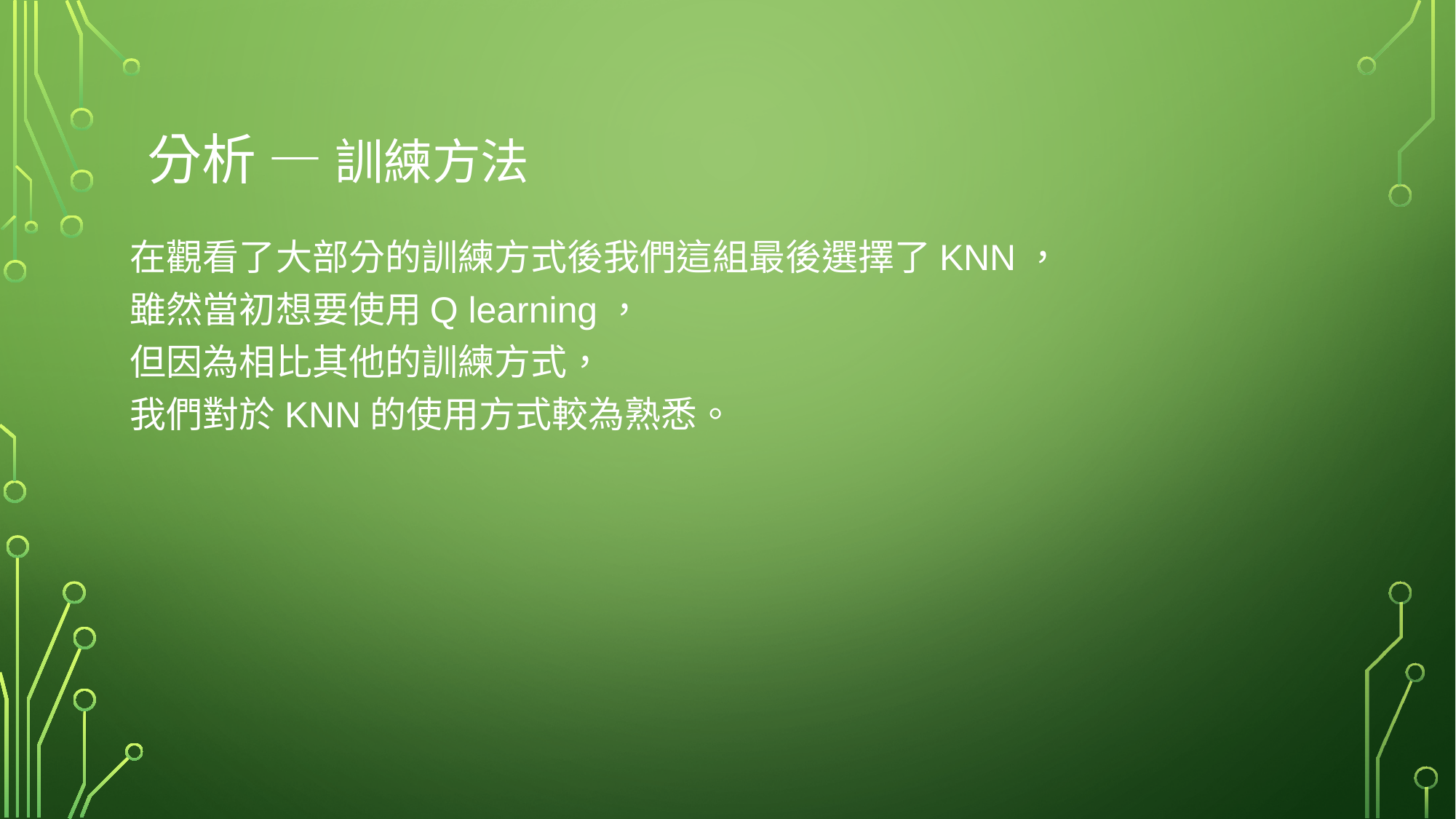

# 分析 — 訓練方法
在觀看了大部分的訓練方式後我們這組最後選擇了KNN，
雖然當初想要使用Q learning，
但因為相比其他的訓練方式，
我們對於KNN的使用方式較為熟悉。